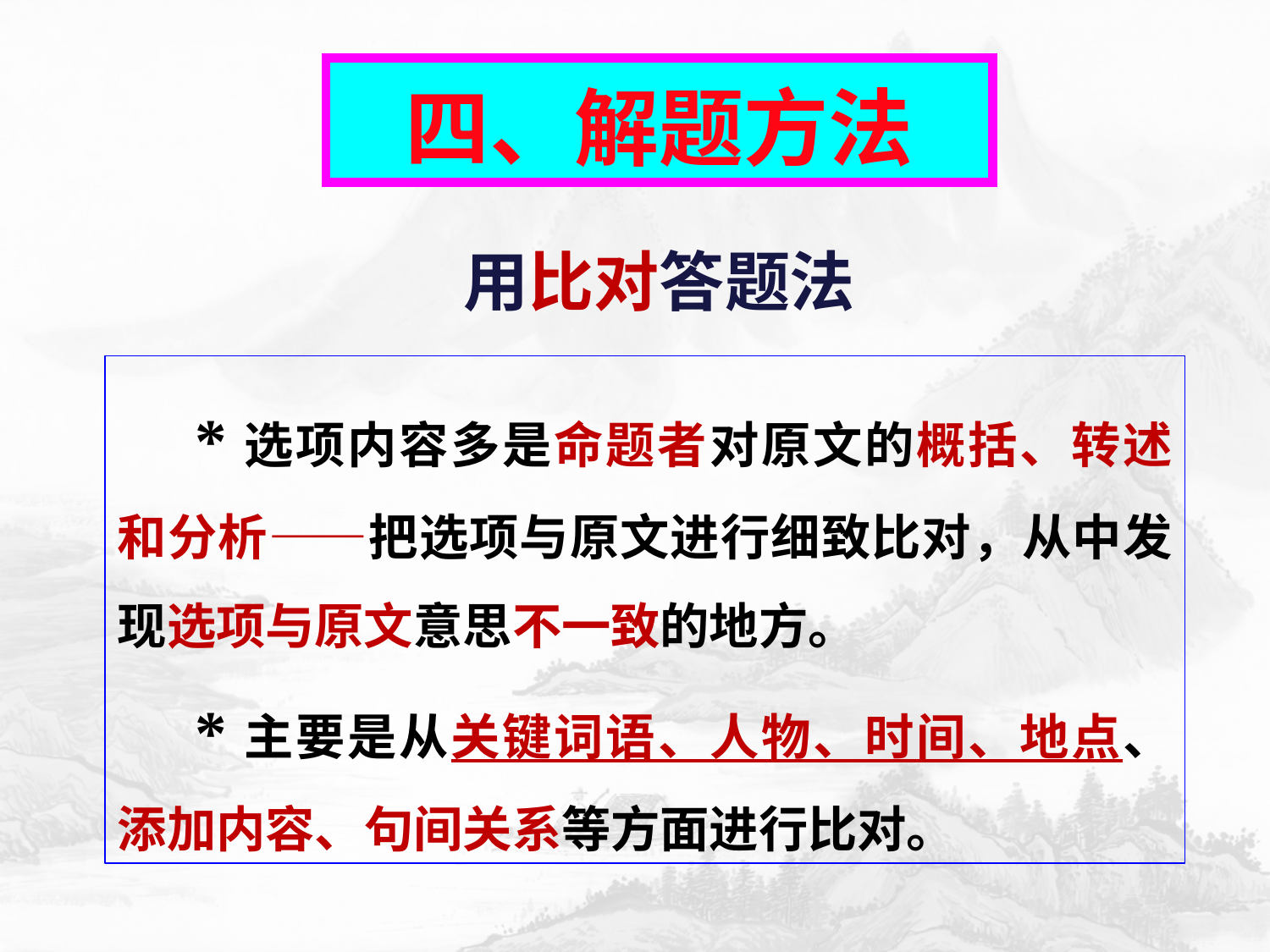

四、解题方法
用比对答题法
*选项内容多是命题者对原文的概括、转述和分析——把选项与原文进行细致比对，从中发现选项与原文意思不一致的地方。
*主要是从关键词语、人物、时间、地点、添加内容、句间关系等方面进行比对。